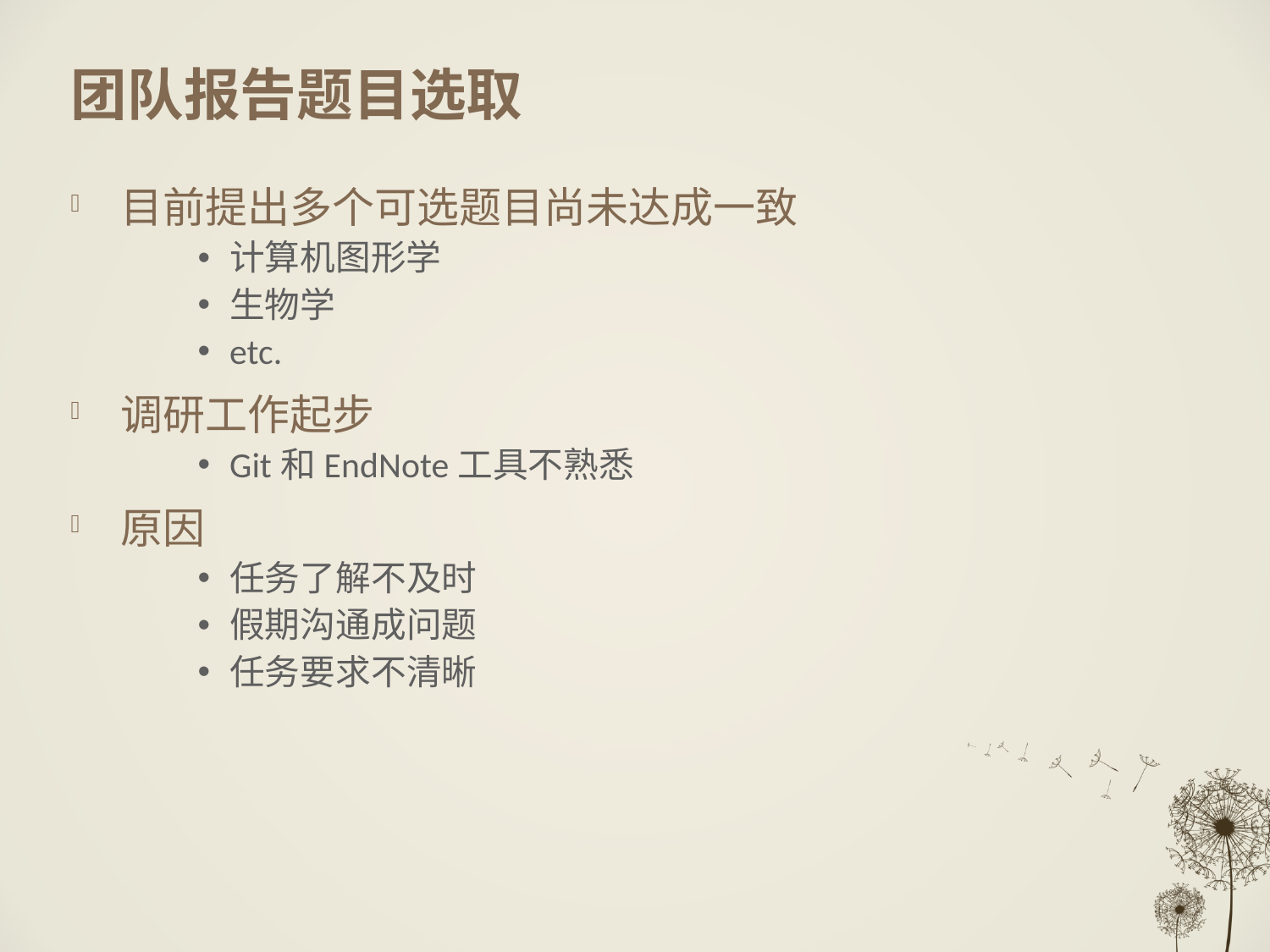

# 团队报告题目选取
目前提出多个可选题目尚未达成一致
计算机图形学
生物学
etc.
调研工作起步
Git和EndNote工具不熟悉
原因
任务了解不及时
假期沟通成问题
任务要求不清晰